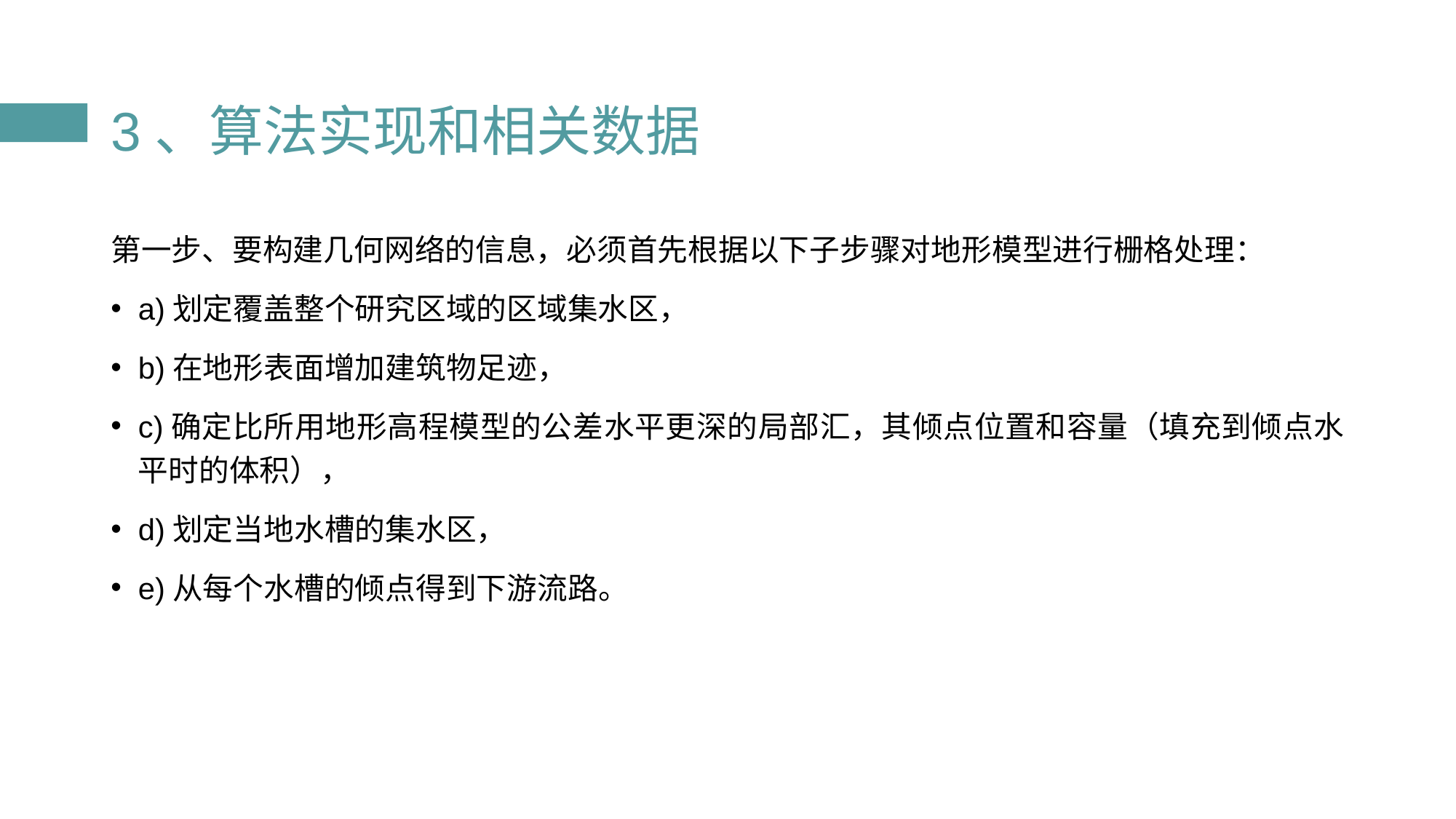

# 3、算法实现和相关数据
第一步、要构建几何网络的信息，必须首先根据以下子步骤对地形模型进行栅格处理：
a)划定覆盖整个研究区域的区域集水区，
b)在地形表面增加建筑物足迹，
c)确定比所用地形高程模型的公差水平更深的局部汇，其倾点位置和容量（填充到倾点水平时的体积），
d)划定当地水槽的集水区，
e)从每个水槽的倾点得到下游流路。